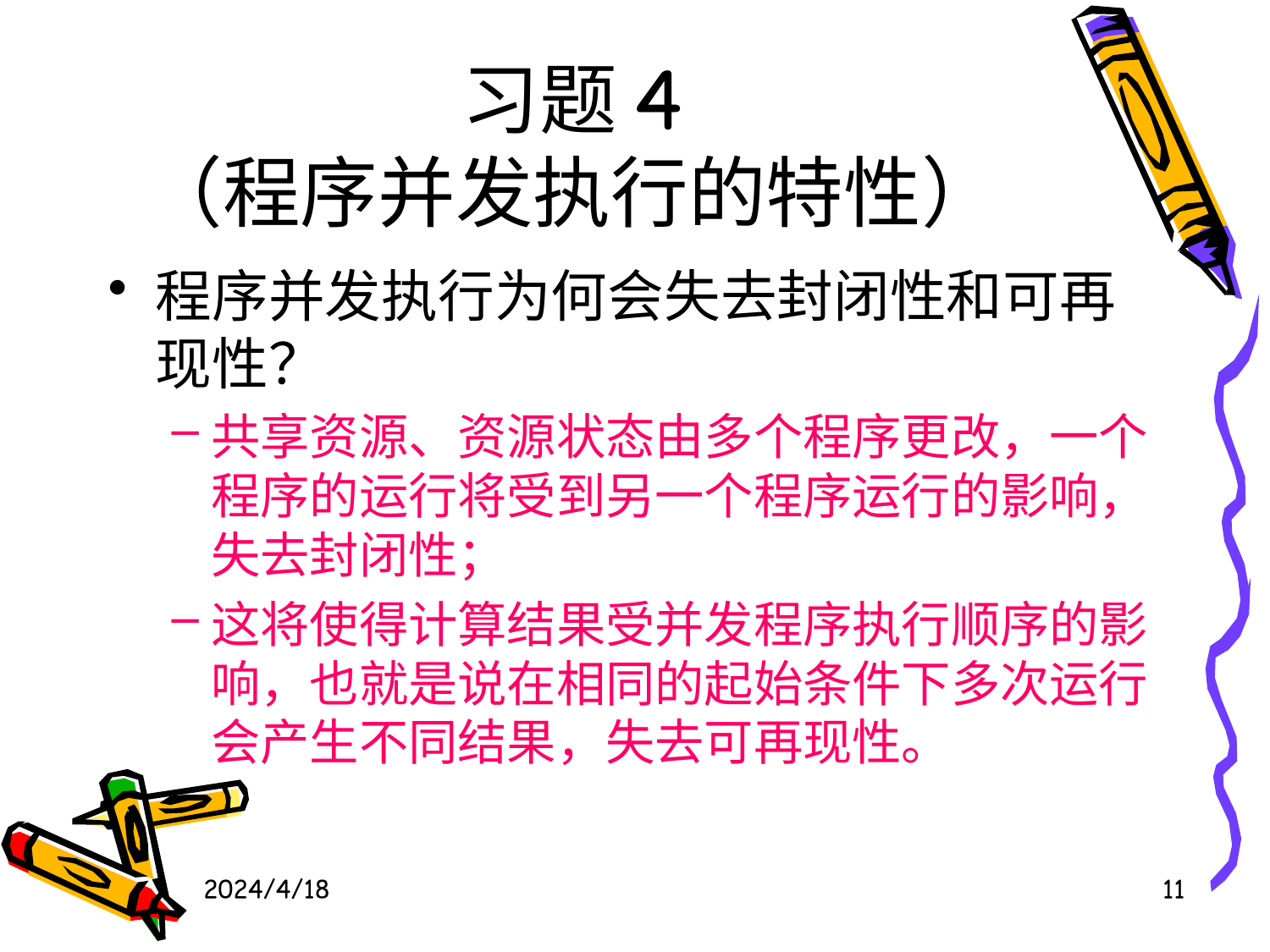

# 习题4 （程序并发执行的特性）
程序并发执行为何会失去封闭性和可再现性？
共享资源、资源状态由多个程序更改，一个程序的运行将受到另一个程序运行的影响，失去封闭性；
这将使得计算结果受并发程序执行顺序的影响，也就是说在相同的起始条件下多次运行会产生不同结果，失去可再现性。
2024/4/18
11